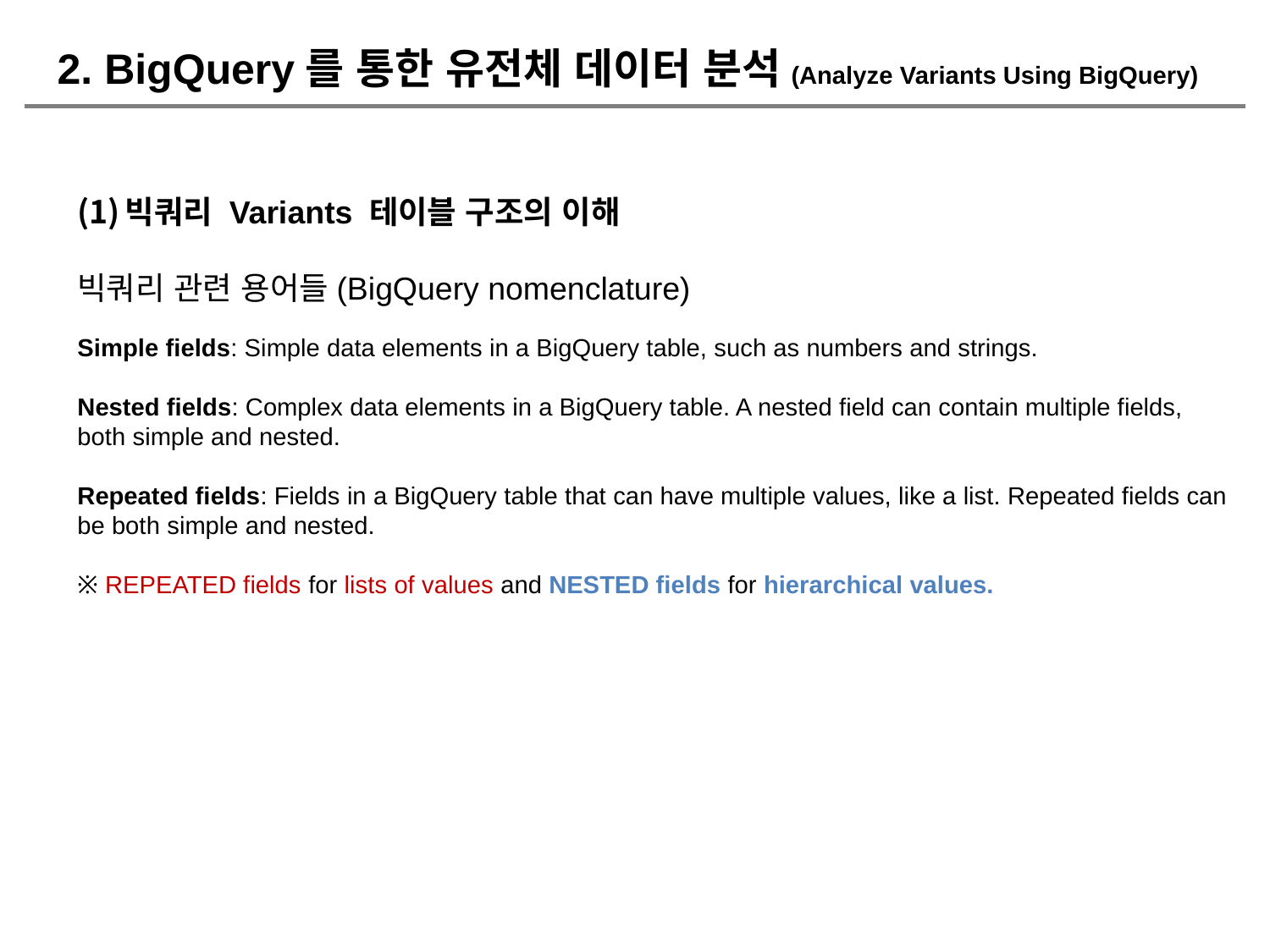

2. BigQuery를 통한 유전체 데이터 분석(Analyze Variants Using BigQuery)
빅쿼리 Variants 테이블 구조의 이해

빅쿼리 관련 용어들(BigQuery nomenclature)

Simple fields: Simple data elements in a BigQuery table, such as numbers and strings.

Nested fields: Complex data elements in a BigQuery table. A nested field can contain multiple fields, both simple and nested.

Repeated fields: Fields in a BigQuery table that can have multiple values, like a list. Repeated fields can be both simple and nested.

※ REPEATED fields for lists of values and NESTED fields for hierarchical values.